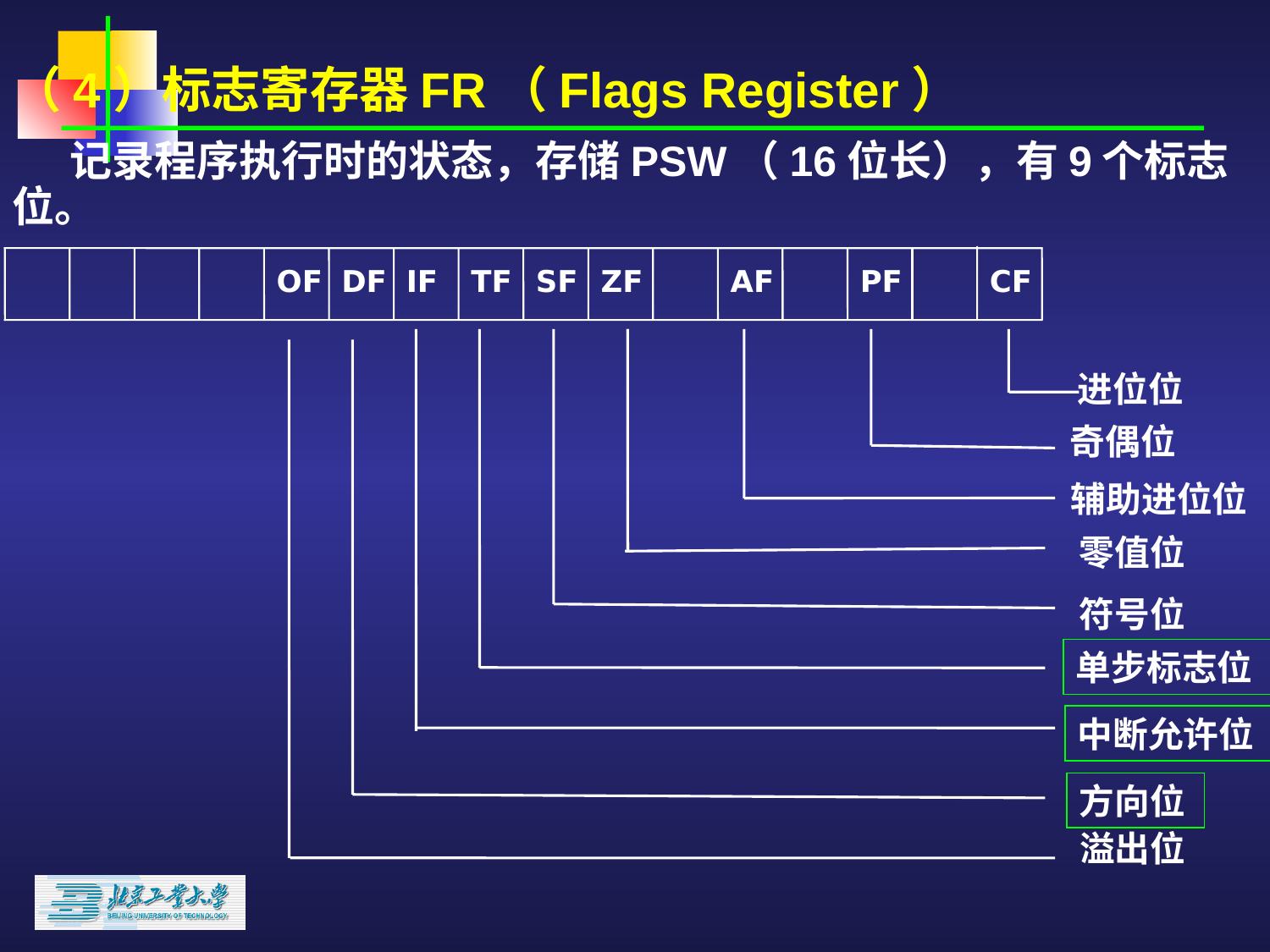

（4）标志寄存器FR（Flags Register）
     记录程序执行时的状态，存储PSW（16位长），有9个标志位。

OF
DF
IF
TF
SF
ZF
AF
PF
CF

进位位

奇偶位

零值位

符号位

方向位

溢出位

辅助进位位
单步标志位
中断允许位